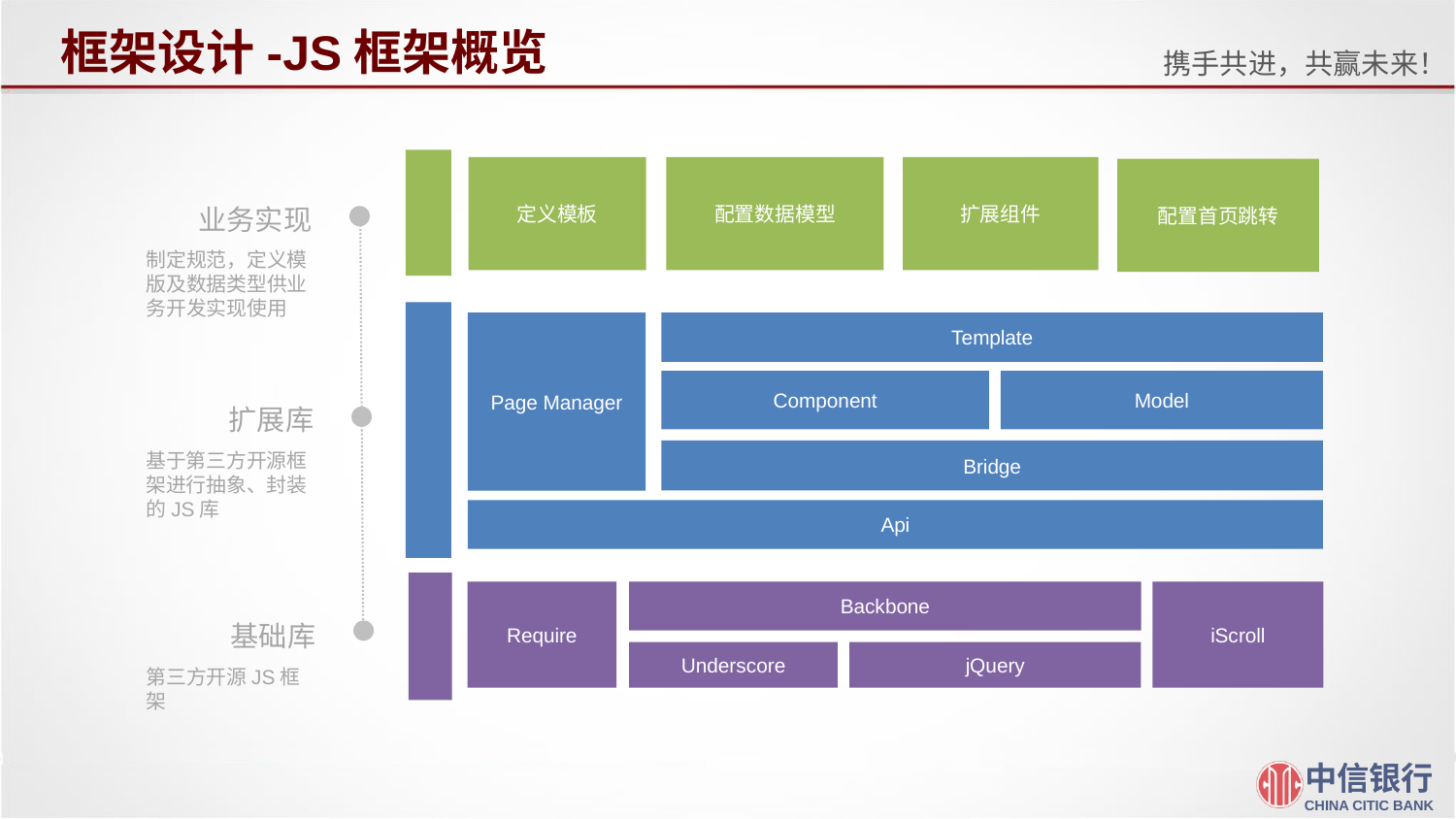

# 框架设计-JS框架概览

配置数据模型
扩展组件
定义模板
配置首页跳转
业务实现
制定规范，定义模版及数据类型供业务开发实现使用

Template
Page Manager
Component
Model
扩展库
基于第三方开源框架进行抽象、封装的JS库

Bridge
Api

Backbone
Require
iScroll
基础库
第三方开源JS框架

Underscore
jQuery